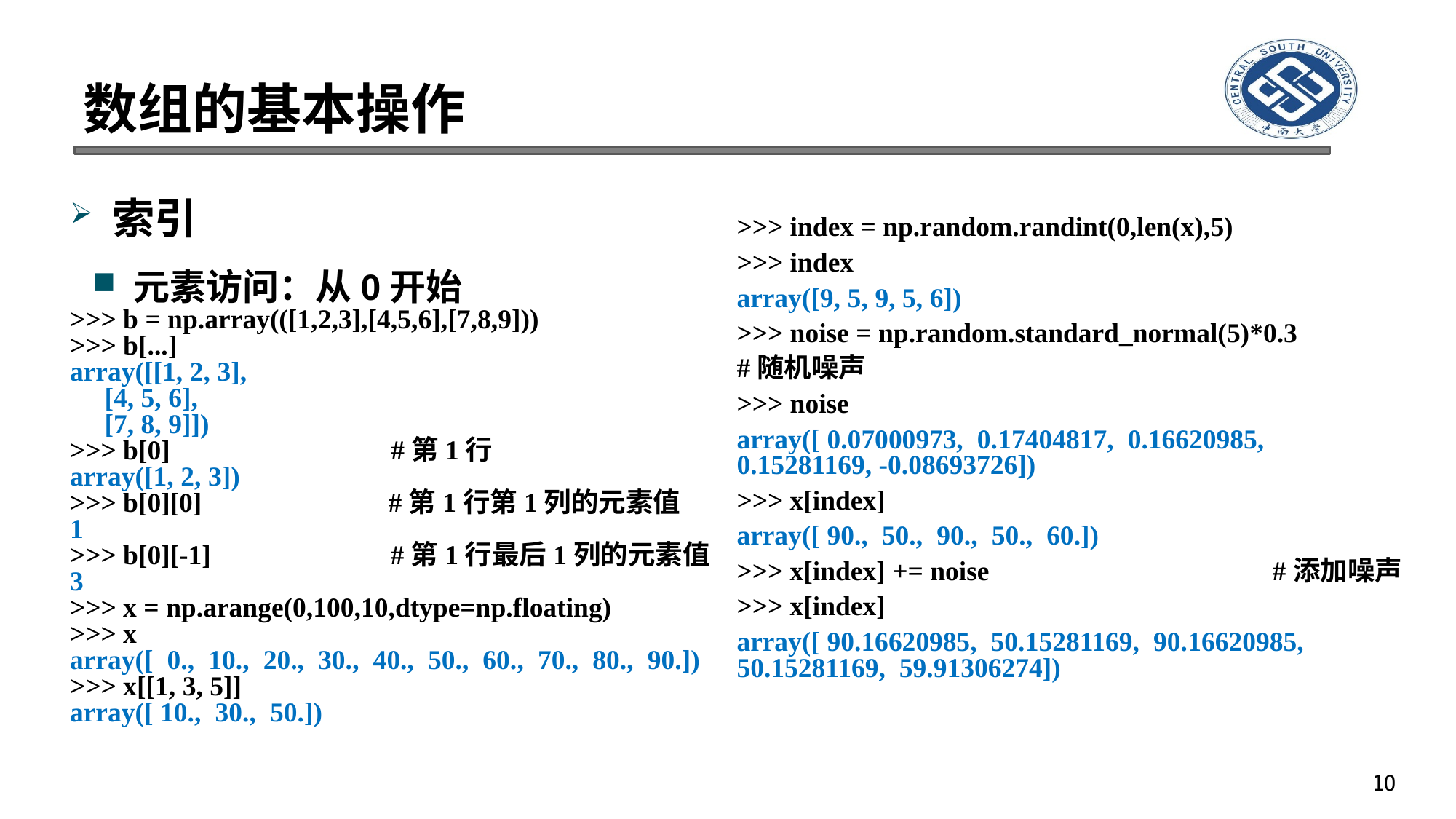

# 数组的基本操作
索引
元素访问：从0开始
>>> b = np.array(([1,2,3],[4,5,6],[7,8,9]))
>>> b[...]
array([[1, 2, 3],
     [4, 5, 6],
     [7, 8, 9]])
>>> b[0]                                #第1行
array([1, 2, 3])
>>> b[0][0]                           #第1行第1列的元素值
1
>>> b[0][-1]                          #第1行最后1列的元素值
3
>>> x = np.arange(0,100,10,dtype=np.floating)
>>> x
array([  0.,  10.,  20.,  30.,  40.,  50.,  60.,  70.,  80.,  90.])
>>> x[[1, 3, 5]]
array([ 10.,  30.,  50.])

>>> index = np.random.randint(0,len(x),5)
>>> index
array([9, 5, 9, 5, 6])
>>> noise = np.random.standard_normal(5)*0.3
#随机噪声
>>> noise
array([ 0.07000973,  0.17404817,  0.16620985,  0.15281169, -0.08693726])
>>> x[index]
array([ 90.,  50.,  90.,  50.,  60.])
>>> x[index] += noise                                         #添加噪声
>>> x[index]
array([ 90.16620985,  50.15281169,  90.16620985,  50.15281169,  59.91306274])

10